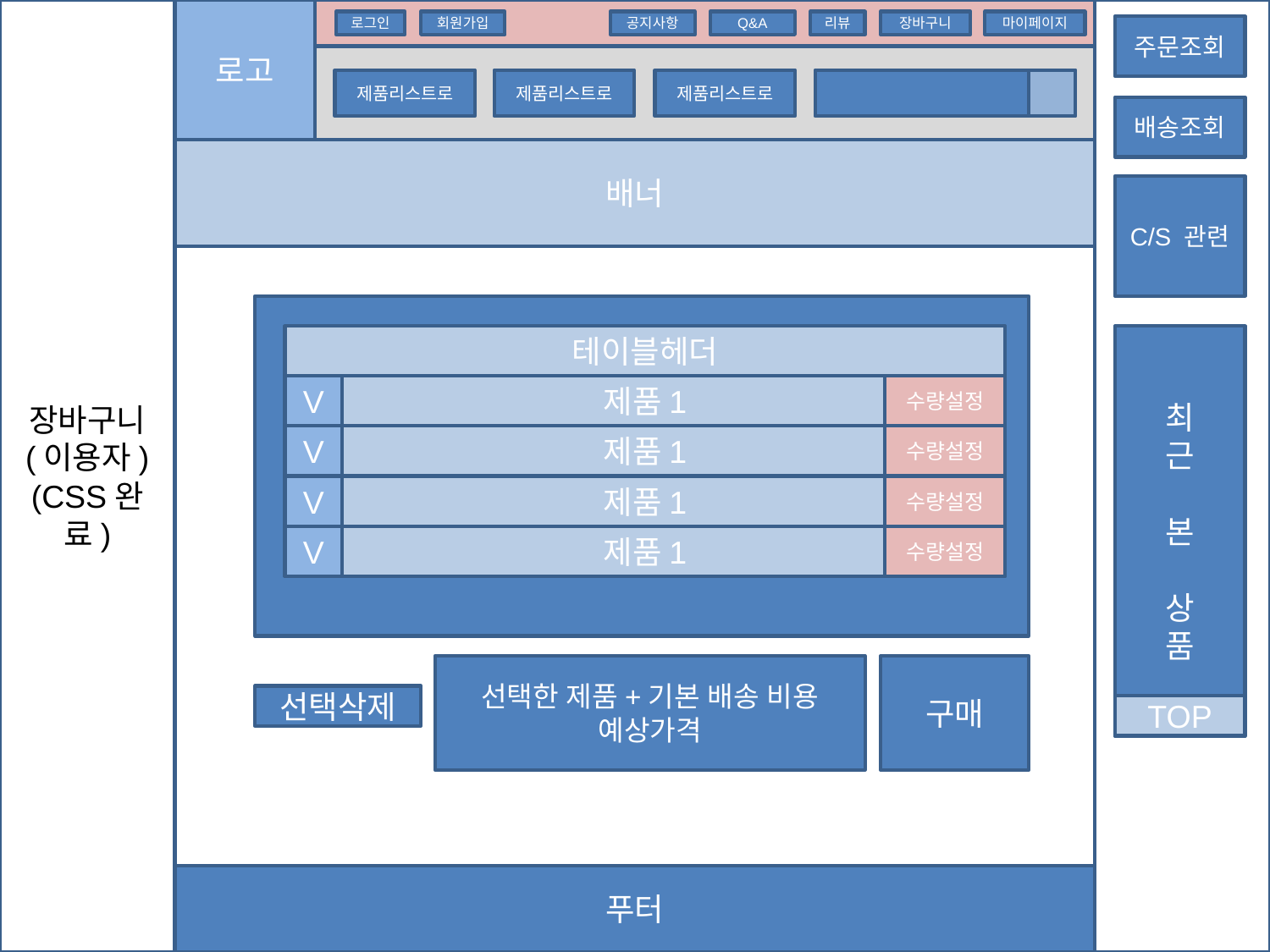

장바구니
(이용자)
(CSS완료)

로고

로그인
회원가입
공지사항
Q&A
리뷰
장바구니
마이페이지
제품리스트로
제품리스트로
제품리스트로

주문조회

배송조회
배너
C/S 관련

테이블헤더
최
근

본

상
품
제품1
V
수량설정
제품1
V
수량설정
제품1
V
수량설정
제품1
V
수량설정
선택한 제품+기본 배송 비용
예상가격
구매
선택삭제
TOP
푸터